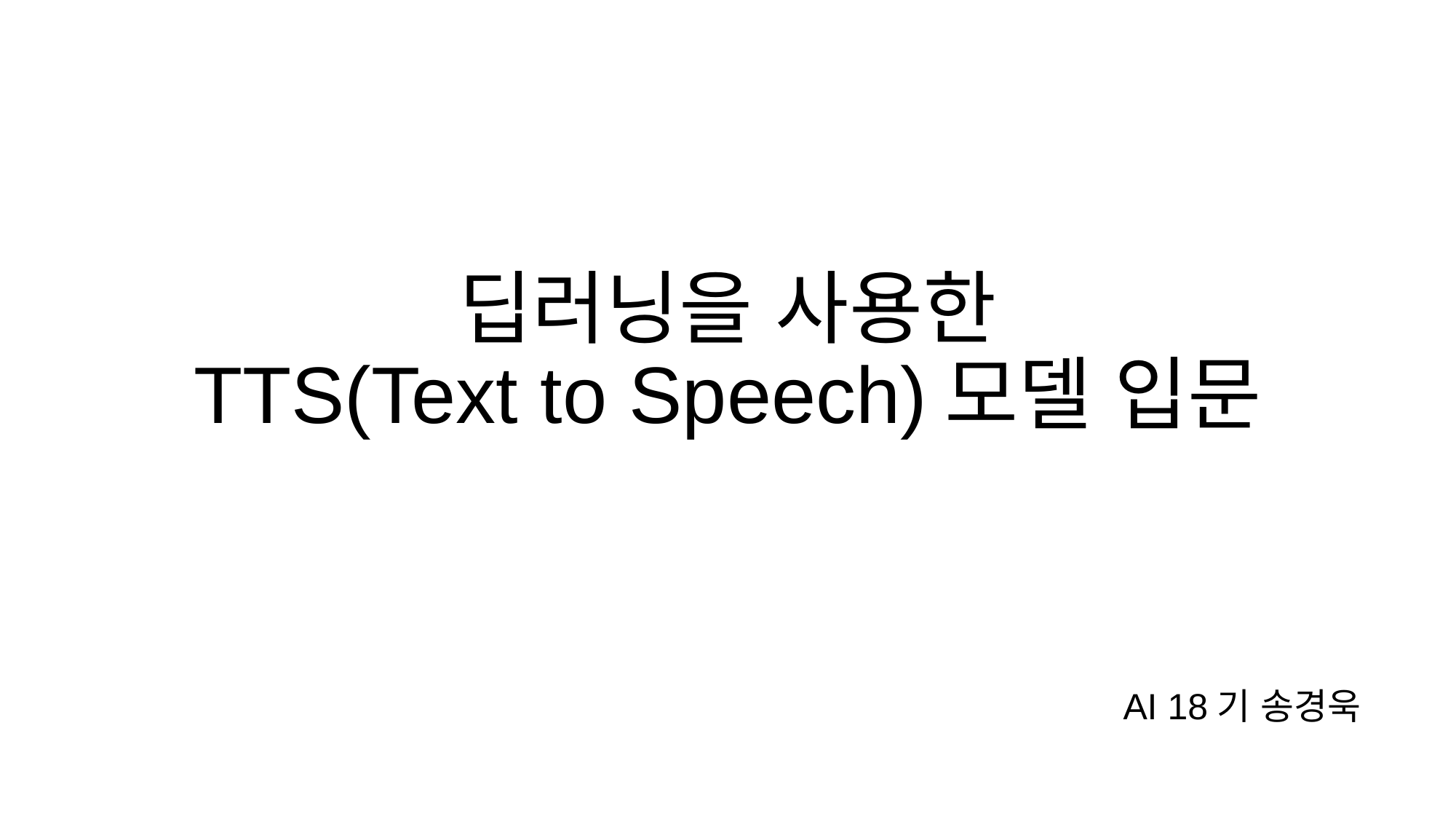

# 딥러닝을 사용한 TTS(Text to Speech)모델 입문
AI 18기 송경욱